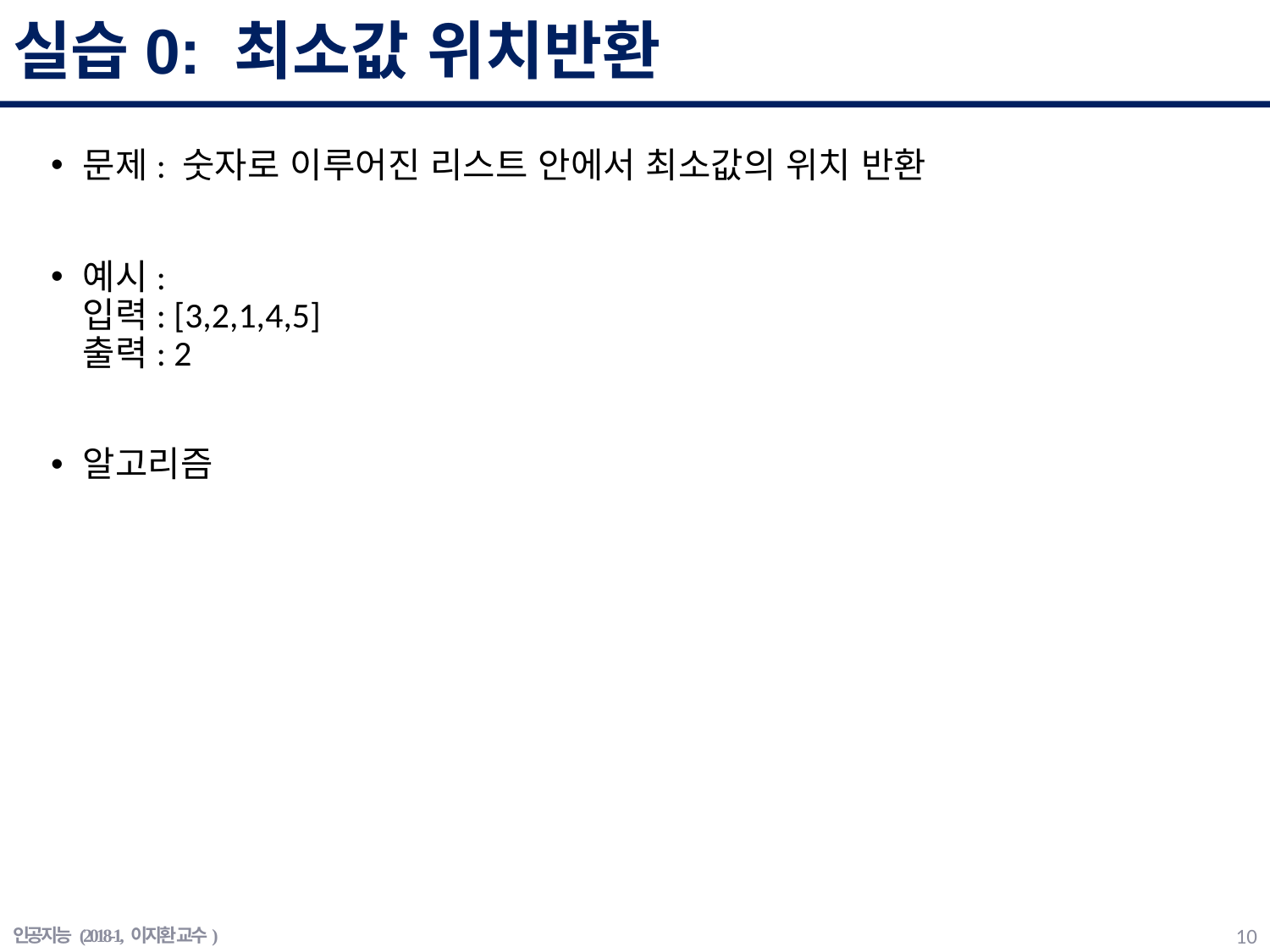

# 실습0: 최소값 위치반환
문제: 숫자로 이루어진 리스트 안에서 최소값의 위치 반환

예시:
입력: [3,2,1,4,5]
출력: 2

알고리즘
인공지능 (2018-1, 이지환 교수)
10